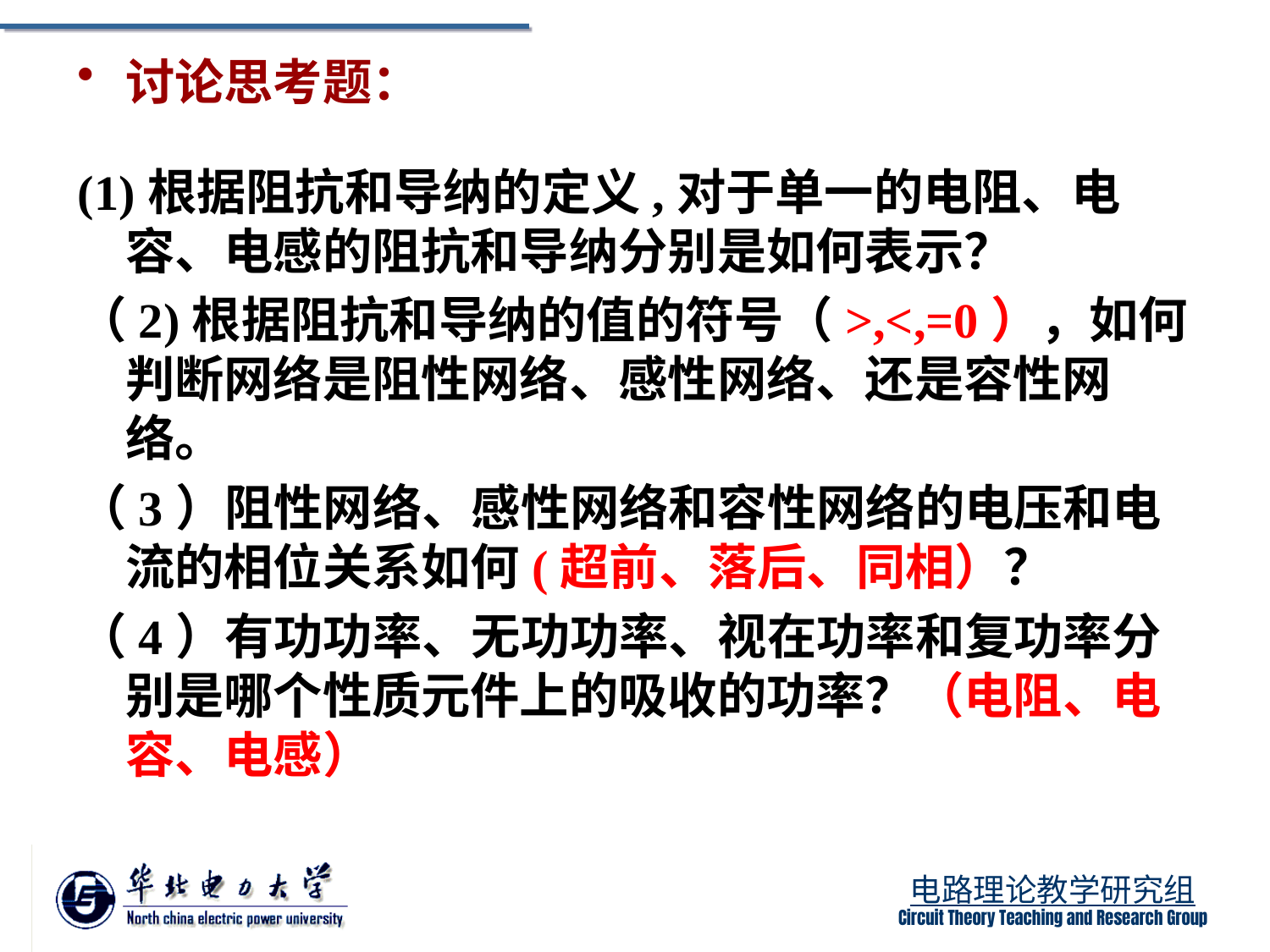

讨论思考题：

(1)根据阻抗和导纳的定义,对于单一的电阻、电容、电感的阻抗和导纳分别是如何表示？
（2)根据阻抗和导纳的值的符号（>,<,=0），如何判断网络是阻性网络、感性网络、还是容性网络。
（3）阻性网络、感性网络和容性网络的电压和电流的相位关系如何(超前、落后、同相）？
（4）有功功率、无功功率、视在功率和复功率分别是哪个性质元件上的吸收的功率？（电阻、电容、电感）